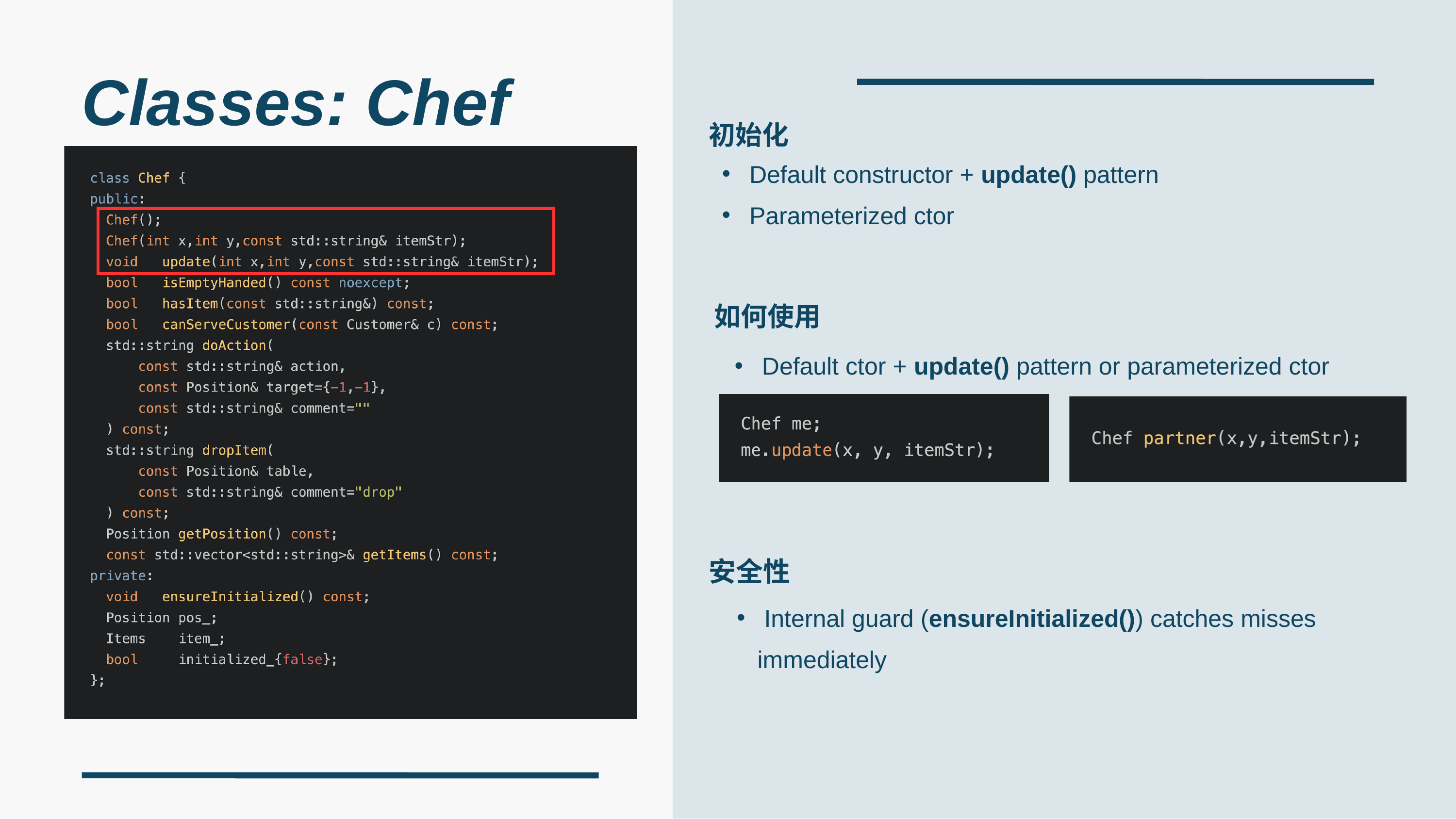

Classes: Chef

初始化

 Default constructor + update() pattern
 Parameterized ctor

如何使用
 Default ctor + update() pattern or parameterized ctor

安全性
 Internal guard (ensureInitialized()) catches misses immediately